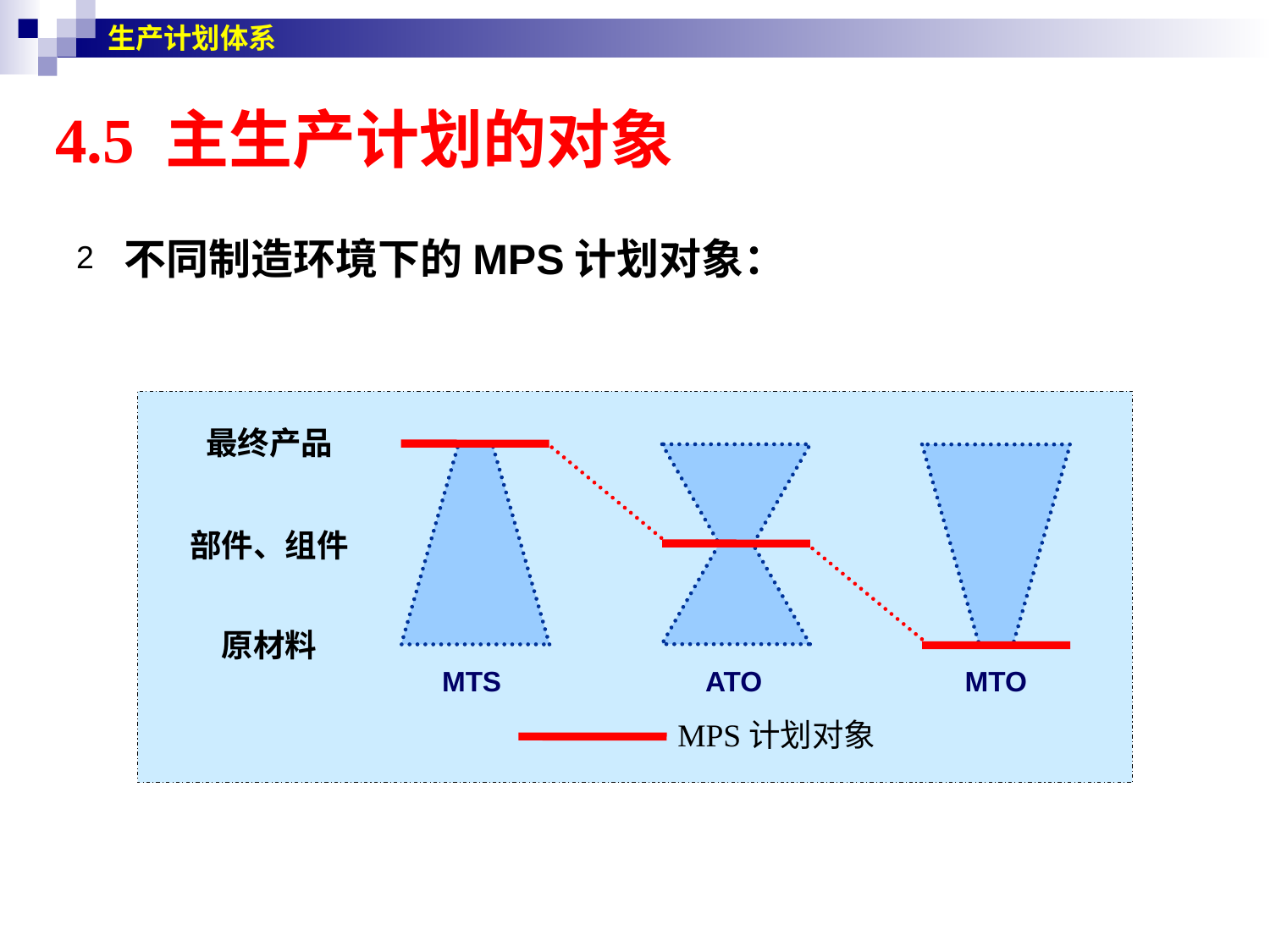

生产计划体系
# 4.5 主生产计划的对象
不同制造环境下的MPS计划对象：

最终产品

部件、组件

原材料

MTS
ATO
MTO
MPS计划对象